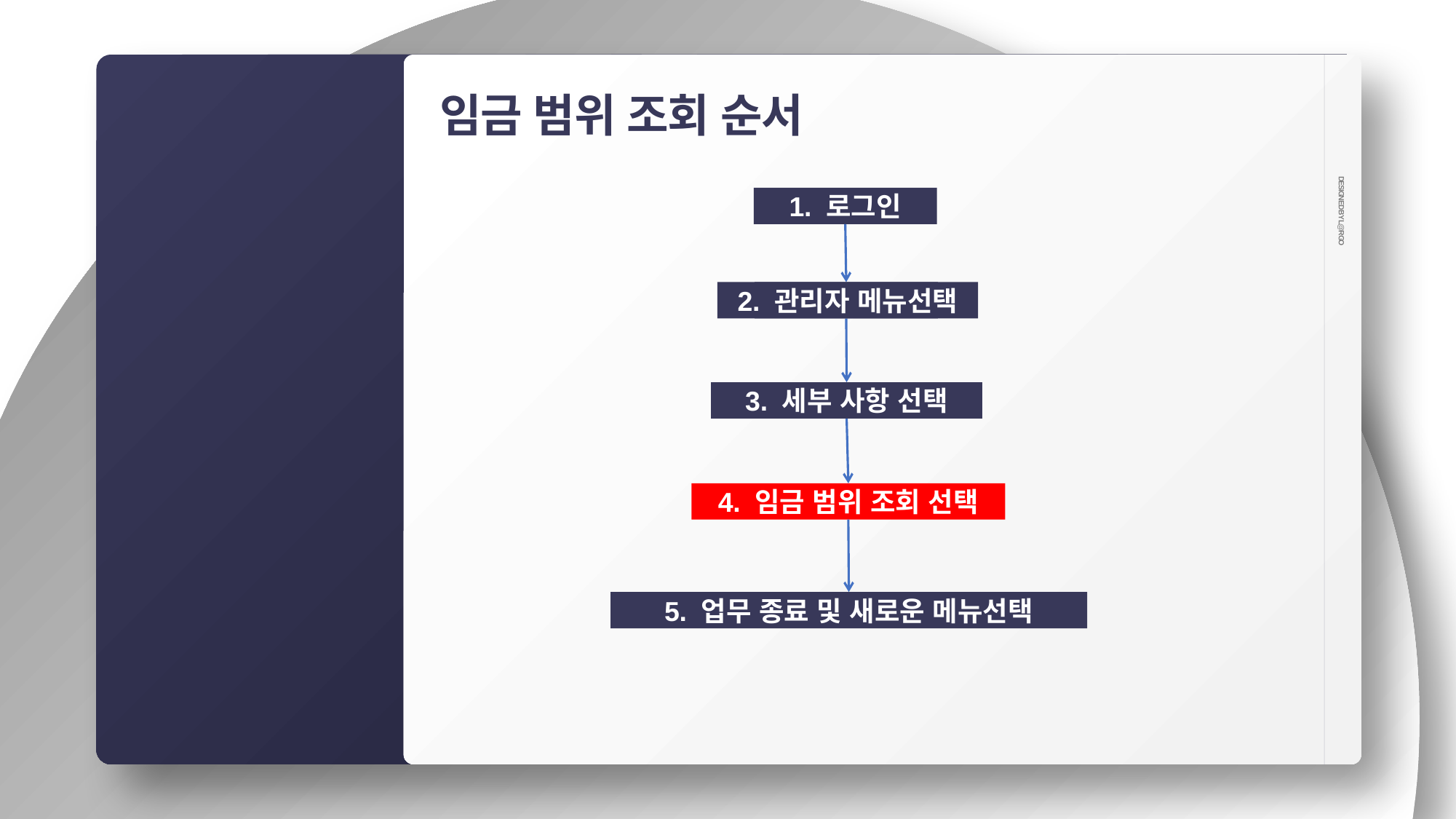

임금 범위 조회 순서
1. 로그인
2. 관리자 메뉴선택
2. 메뉴선택
관리자
임금 범위
조회
3. 세부 사항 선택
DESIGNED BY L@RGO
4. 임금 범위 조회 선택
5. 업무 종료 및 새로운 메뉴선택